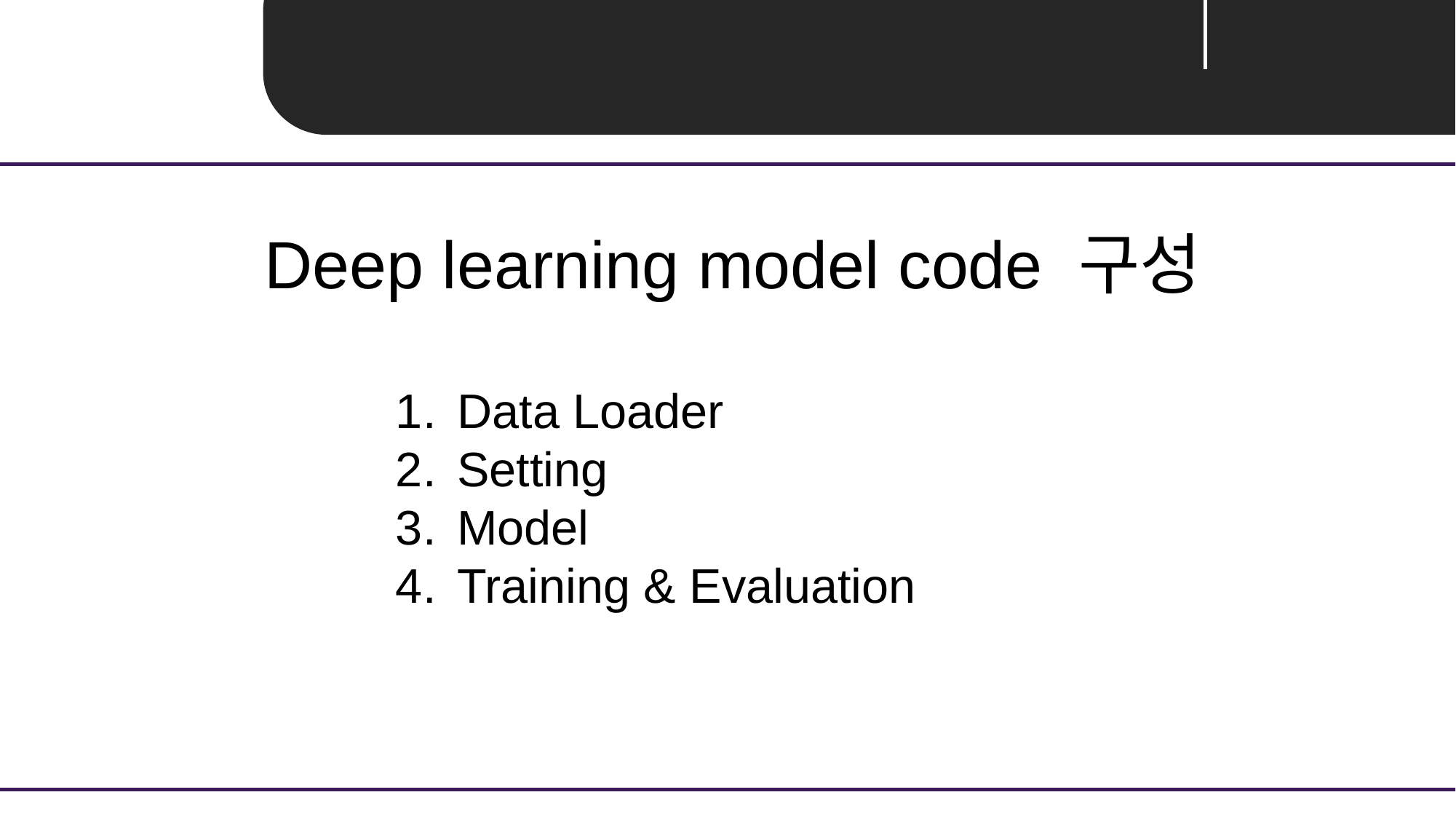

Unit  03 ㅣ  TensorFlow - Detail
Deep learning model code 구성
Data Loader
Setting
Model
Training & Evaluation